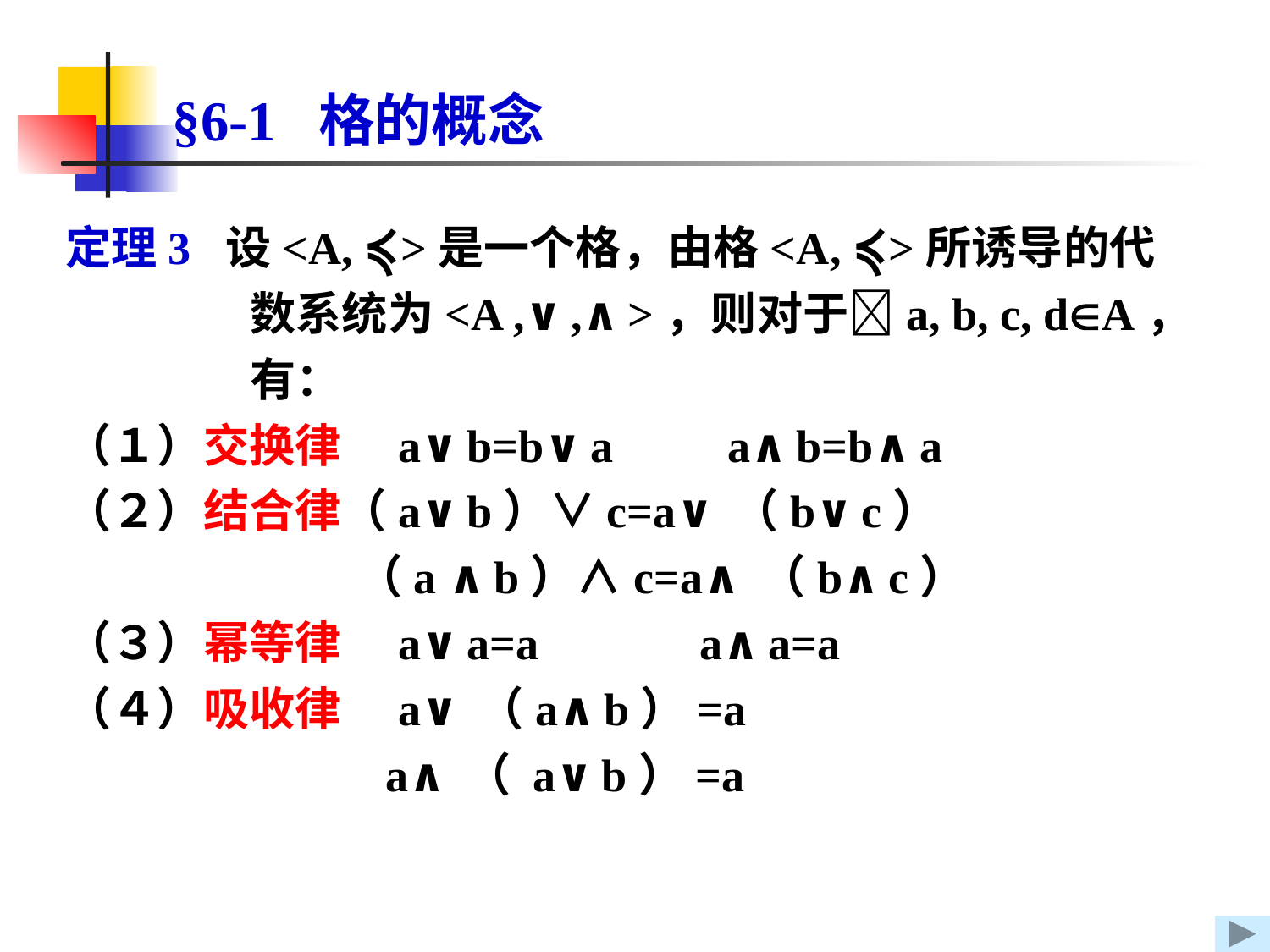

# §6-1  格的概念
定理3  设<A, ≼>是一个格，由格<A, ≼>所诱导的代数系统为<A ,∨,∧>，则对于∀a, b, c, d∈A，有：
（１）交换律　a∨b=b∨a　　a∧b=b∧a
（２）结合律（a∨b）∨c=a∨（b∨c）
                           （a ∧b）∧c=a∧（b∧c）
（３）幂等律　a∨a=a　　　a∧a=a
（４）吸收律　a∨（a∧b）=a
                            a∧（ a∨b）=a

20